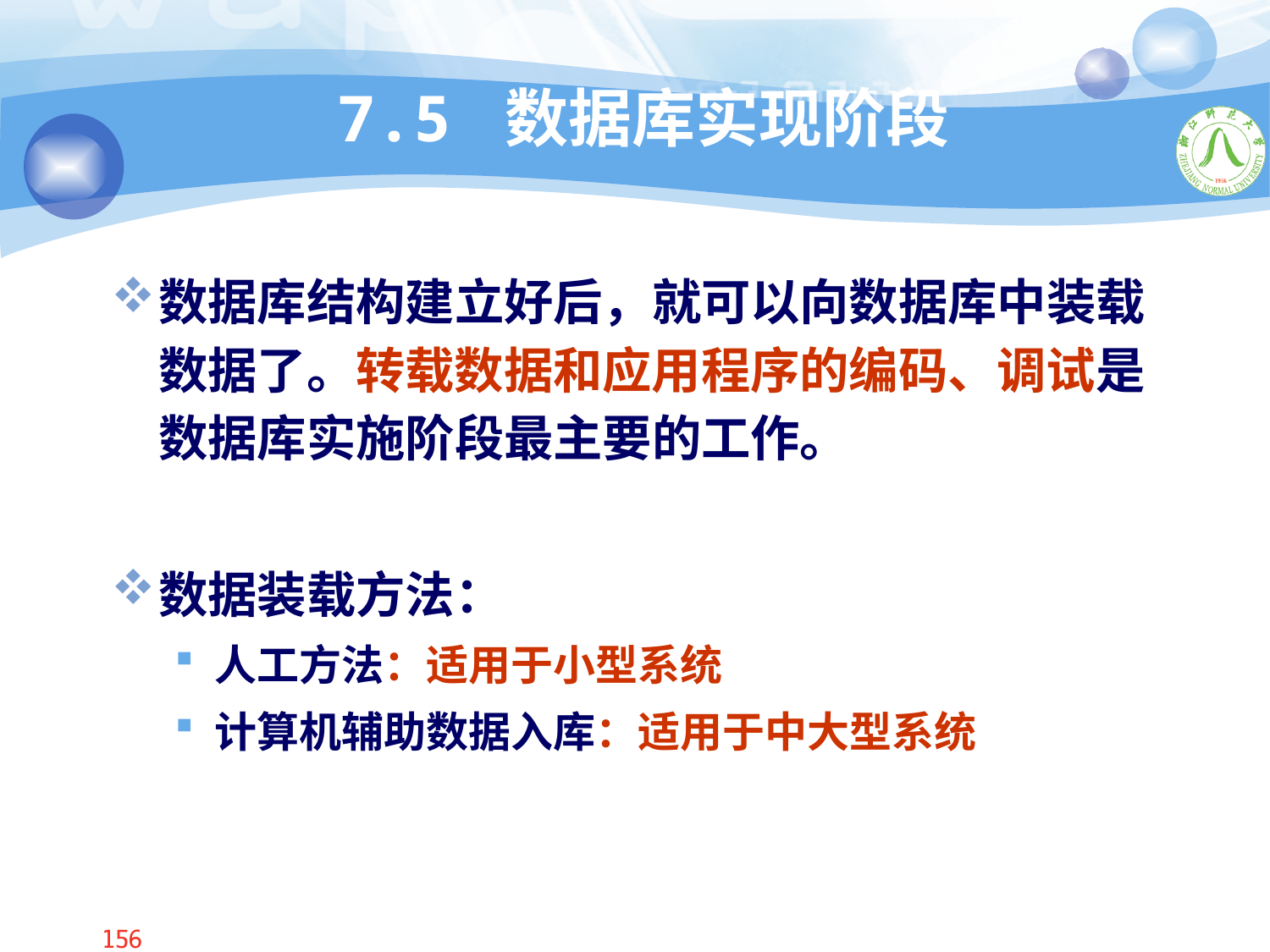

# 7.5 数据库实现阶段
数据库结构建立好后，就可以向数据库中装载数据了。转载数据和应用程序的编码、调试是数据库实施阶段最主要的工作。

数据装载方法：
人工方法：适用于小型系统
计算机辅助数据入库：适用于中大型系统
156